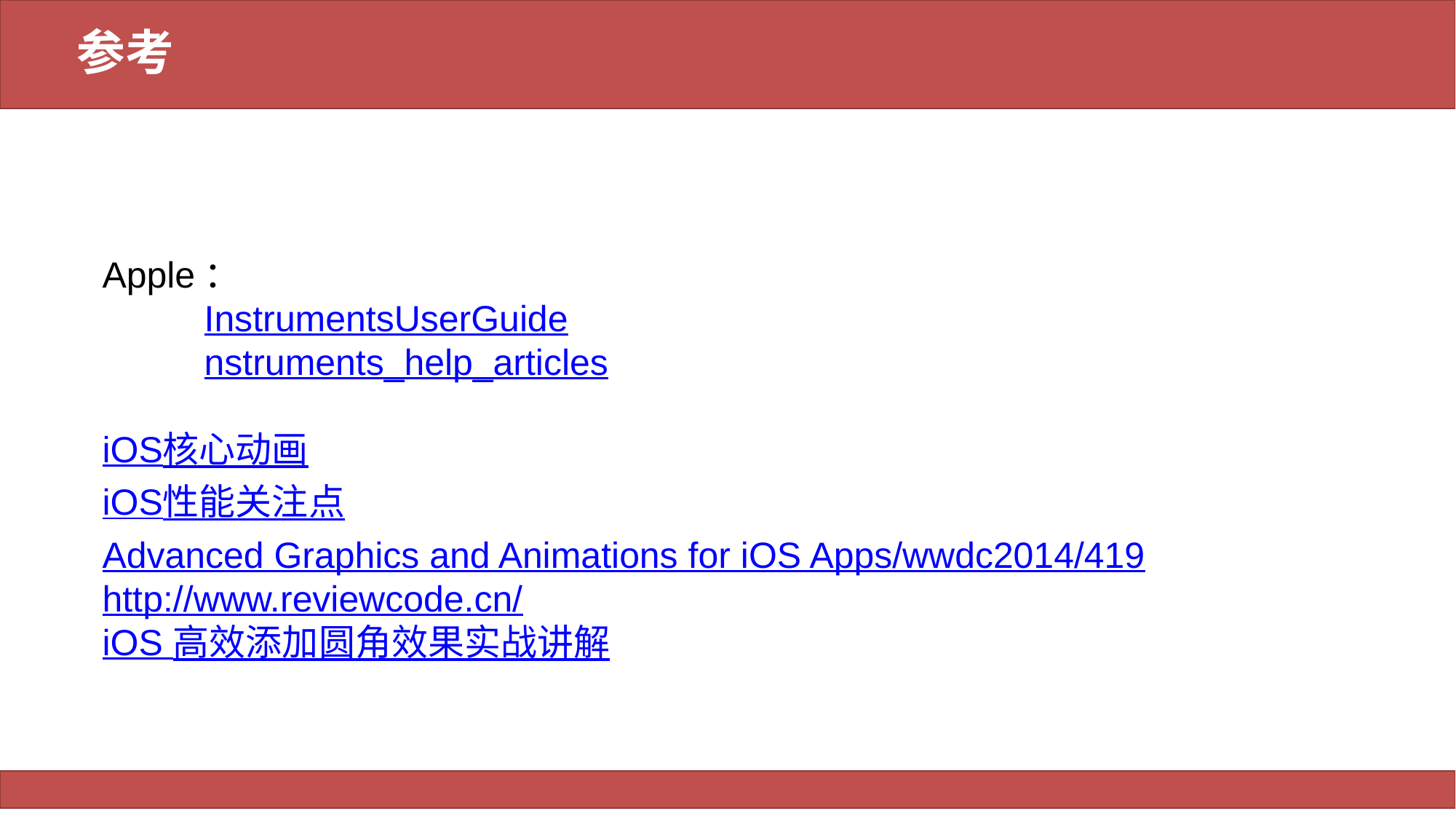

# 参考
Apple：
          InstrumentsUserGuide
          nstruments_help_articles

iOS核心动画
iOS性能关注点
Advanced Graphics and Animations for iOS Apps/wwdc2014/419
http://www.reviewcode.cn/
iOS 高效添加圆角效果实战讲解